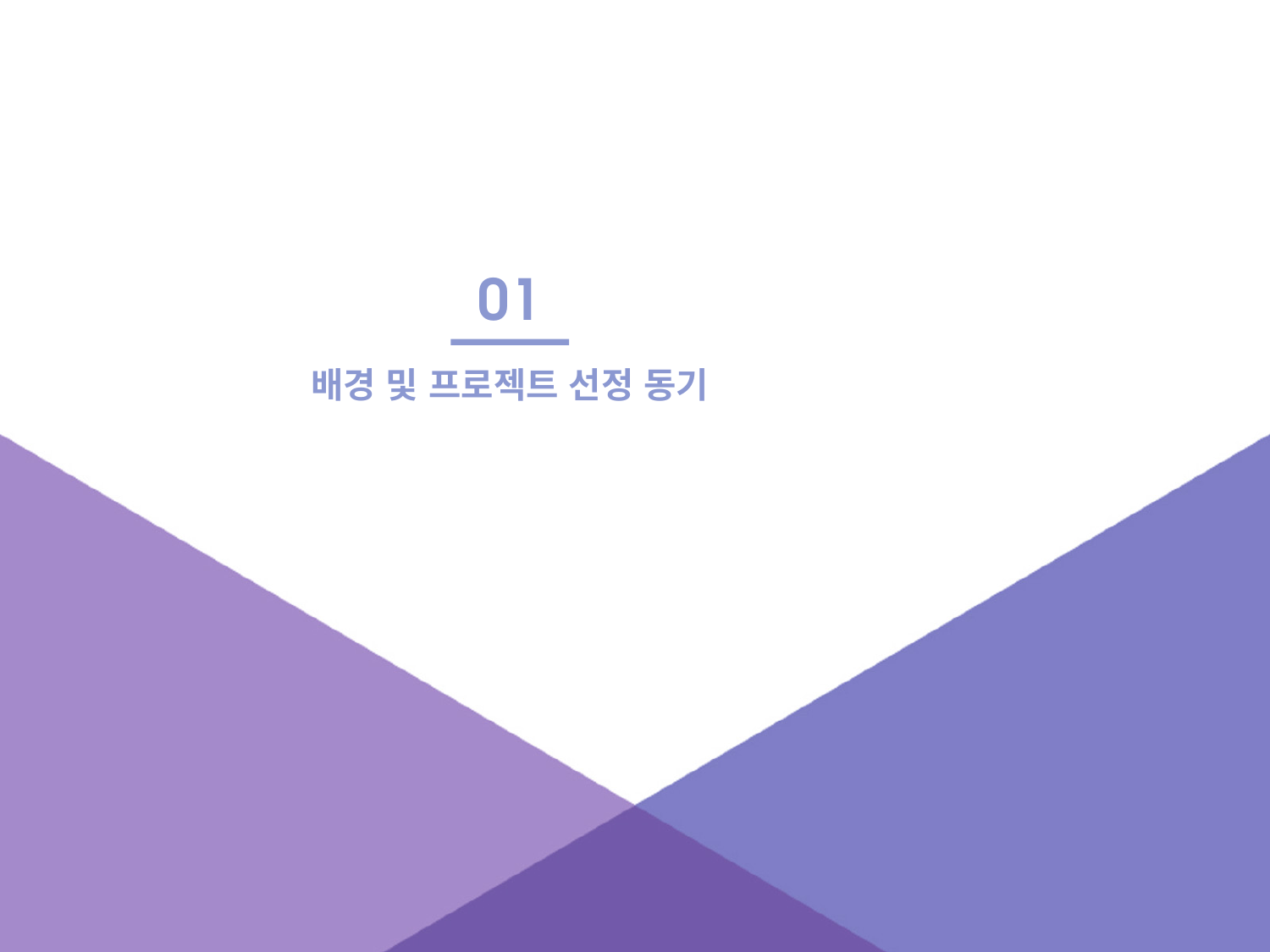

Insert text here
 Insert text here
 Insert text here
 Insert text here
 Insert text here
01

배경 및 프로젝트 선정 동기